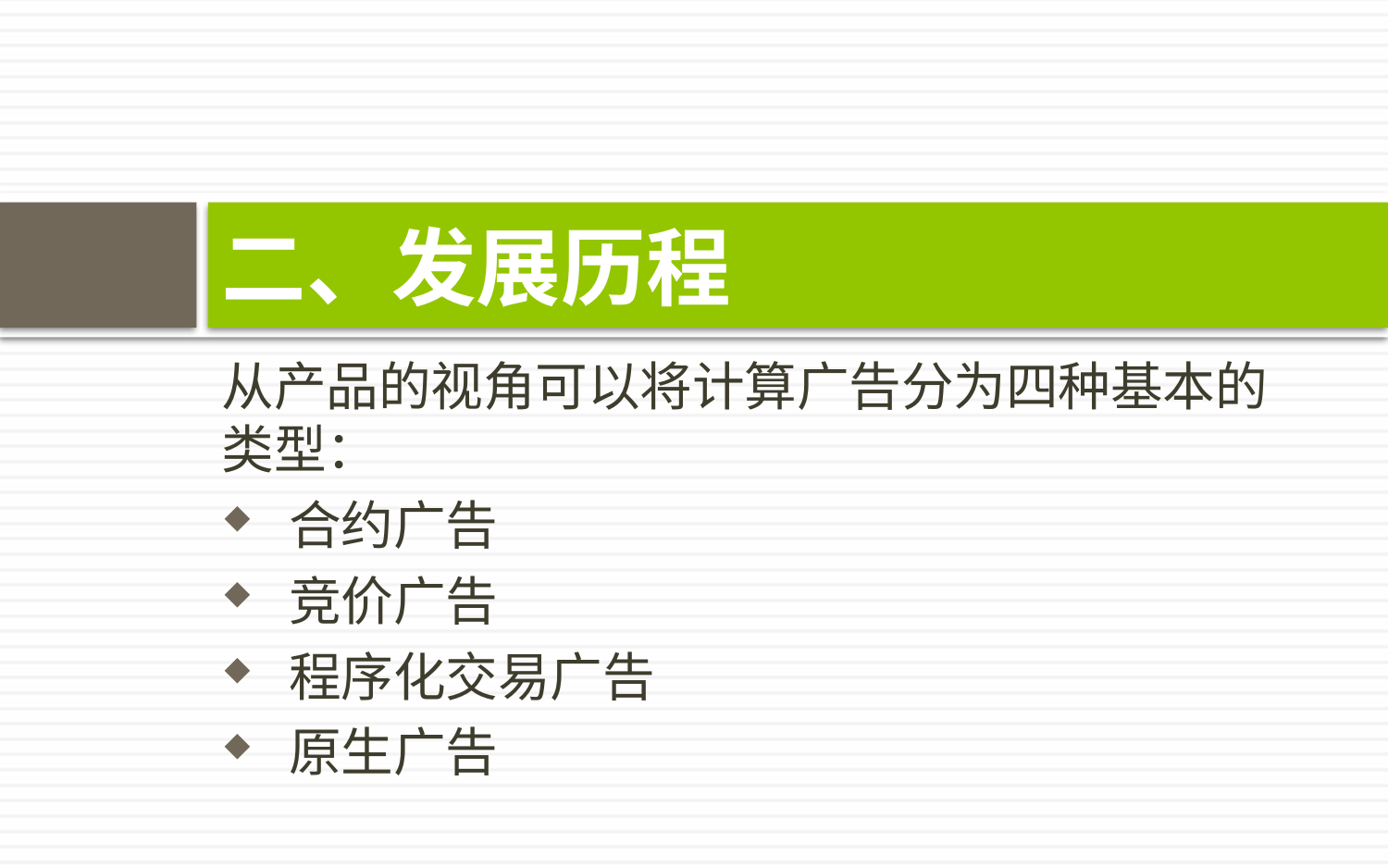

# 二、发展历程
从产品的视角可以将计算广告分为四种基本的类型：
合约广告
竞价广告
程序化交易广告
原生广告